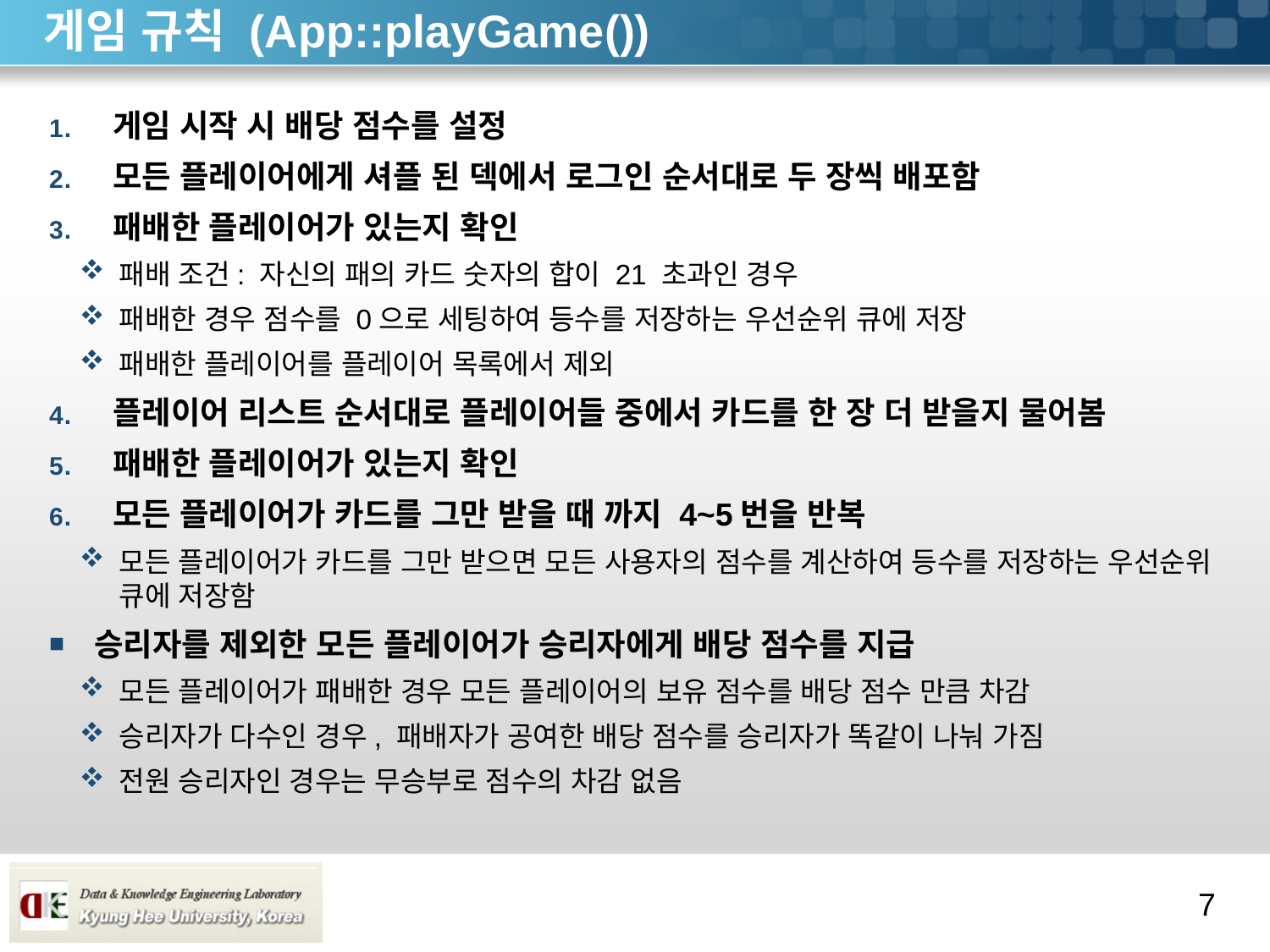

# 게임 규칙 (App::playGame())
게임 시작 시 배당 점수를 설정
모든 플레이어에게 셔플 된 덱에서 로그인 순서대로 두 장씩 배포함
패배한 플레이어가 있는지 확인
패배 조건: 자신의 패의 카드 숫자의 합이 21 초과인 경우
패배한 경우 점수를 0으로 세팅하여 등수를 저장하는 우선순위 큐에 저장
패배한 플레이어를 플레이어 목록에서 제외
플레이어 리스트 순서대로 플레이어들 중에서 카드를 한 장 더 받을지 물어봄
패배한 플레이어가 있는지 확인
모든 플레이어가 카드를 그만 받을 때 까지 4~5번을 반복
모든 플레이어가 카드를 그만 받으면 모든 사용자의 점수를 계산하여 등수를 저장하는 우선순위 큐에 저장함
승리자를 제외한 모든 플레이어가 승리자에게 배당 점수를 지급
모든 플레이어가 패배한 경우 모든 플레이어의 보유 점수를 배당 점수 만큼 차감
승리자가 다수인 경우, 패배자가 공여한 배당 점수를 승리자가 똑같이 나눠 가짐
전원 승리자인 경우는 무승부로 점수의 차감 없음